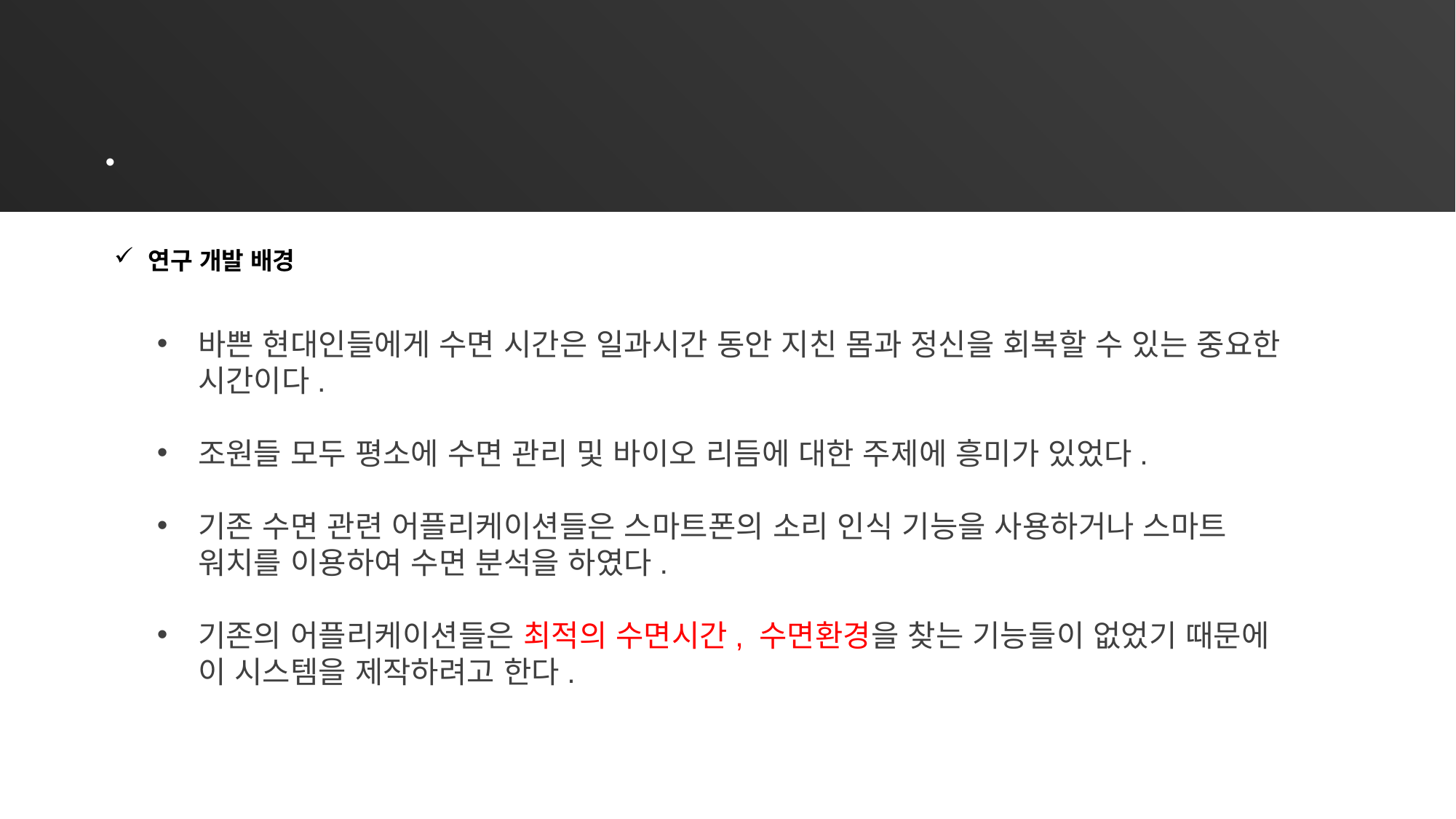

01 종합설계 개요
 연구 개발 배경
연구 개발 배경
바쁜 현대인들에게 수면 시간은 일과시간 동안 지친 몸과 정신을 회복할 수 있는 중요한 시간이다.

조원들 모두 평소에 수면 관리 및 바이오 리듬에 대한 주제에 흥미가 있었다.

기존 수면 관련 어플리케이션들은 스마트폰의 소리 인식 기능을 사용하거나 스마트 워치를 이용하여 수면 분석을 하였다.

기존의 어플리케이션들은 최적의 수면시간, 수면환경을 찾는 기능들이 없었기 때문에 이 시스템을 제작하려고 한다.